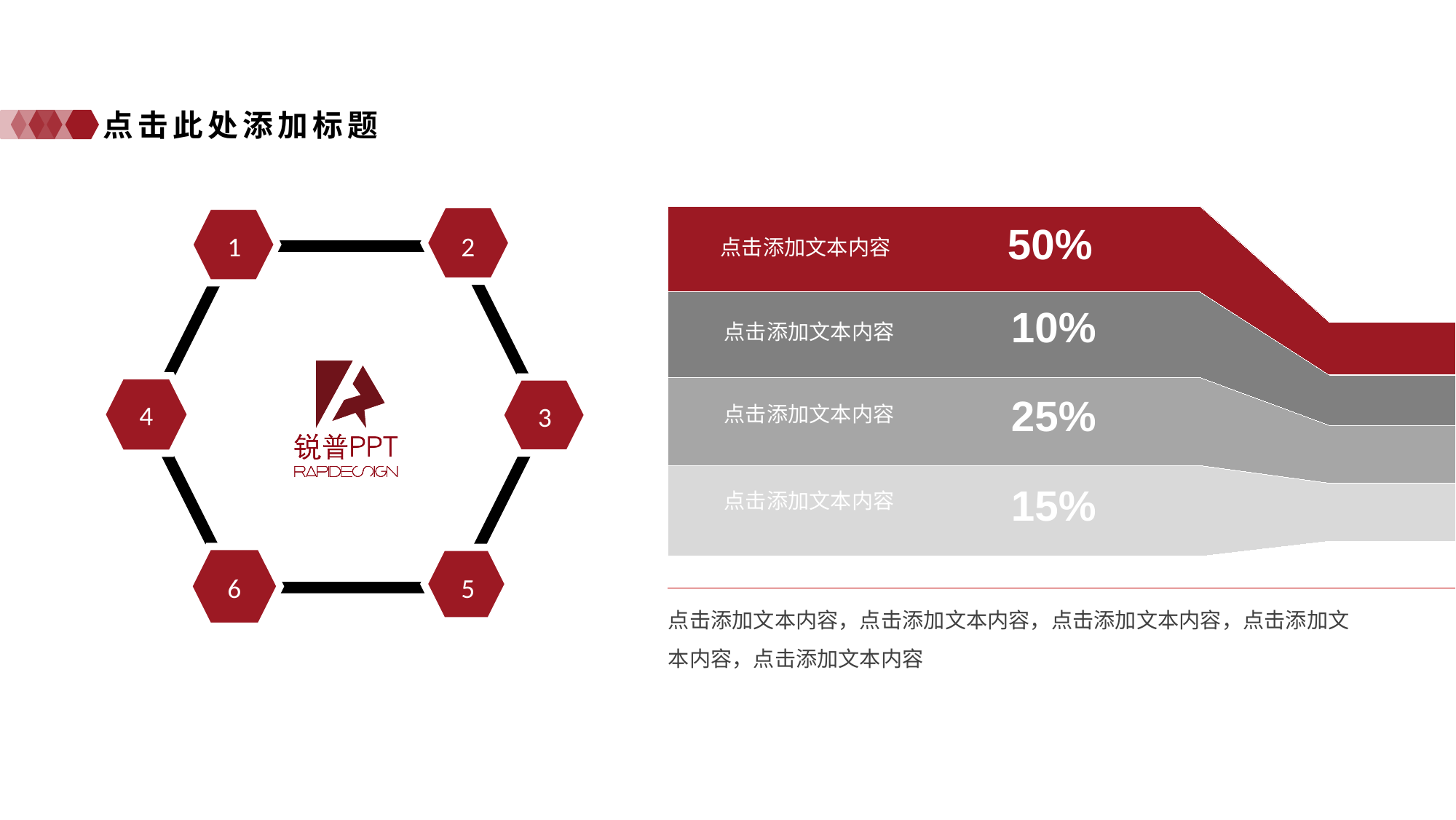

点击此处添加标题

50%
点击添加文本内容

10%
点击添加文本内容

25%
点击添加文本内容

点击添加文本内容
15%
1
2

4
3

6
5
点击添加文本内容，点击添加文本内容，点击添加文本内容，点击添加文本内容，点击添加文本内容